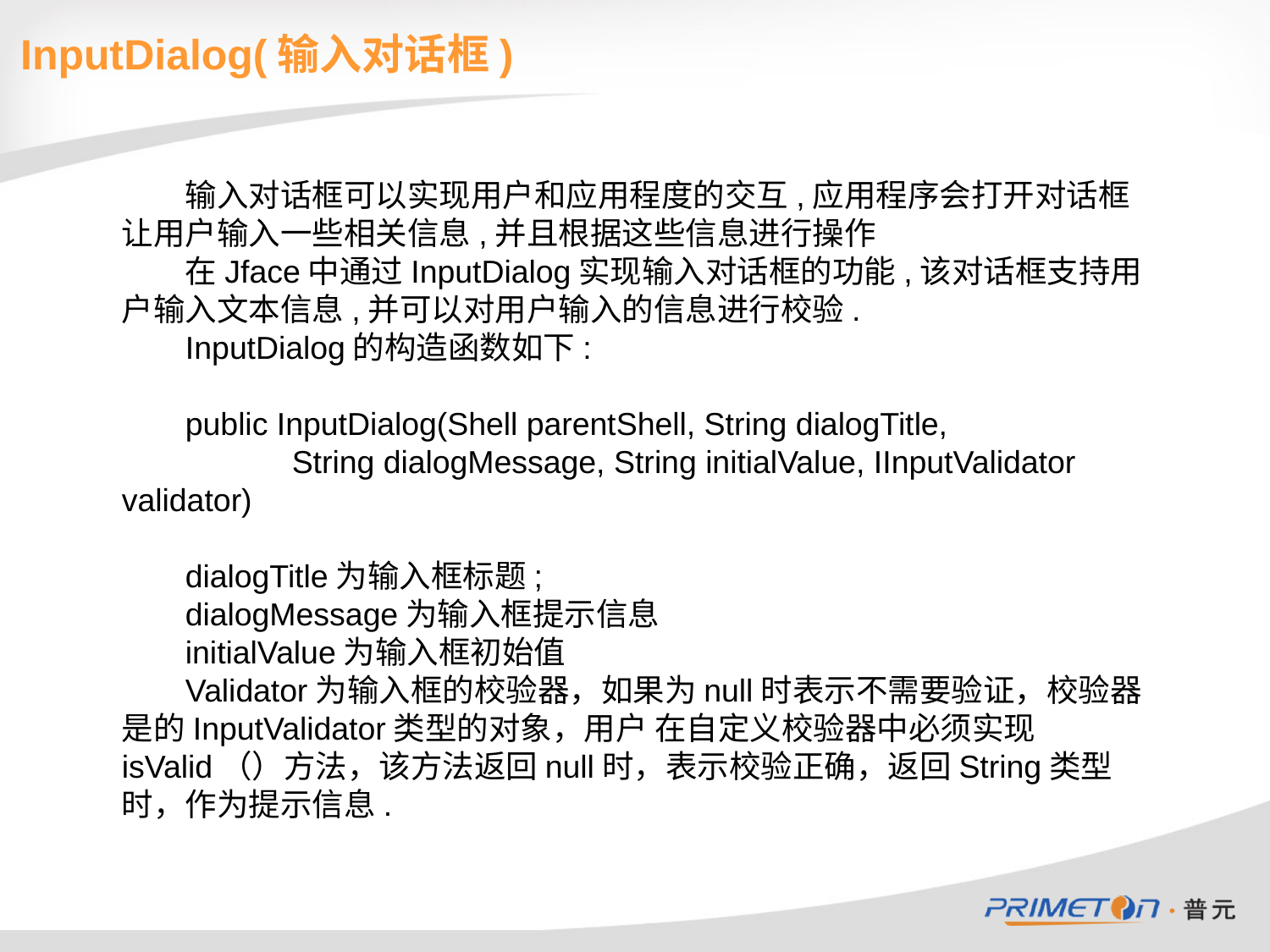

InputDialog(输入对话框)
输入对话框可以实现用户和应用程度的交互,应用程序会打开对话框让用户输入一些相关信息,并且根据这些信息进行操作
在Jface中通过InputDialog实现输入对话框的功能,该对话框支持用户输入文本信息,并可以对用户输入的信息进行校验.
InputDialog的构造函数如下:

public InputDialog(Shell parentShell, String dialogTitle,
            String dialogMessage, String initialValue, IInputValidator validator)

dialogTitle为输入框标题;
dialogMessage为输入框提示信息
initialValue为输入框初始值
Validator为输入框的校验器，如果为null时表示不需要验证，校验器是的InputValidator类型的对象，用户 在自定义校验器中必须实现isValid（）方法，该方法返回null时，表示校验正确，返回String类型时，作为提示信息.